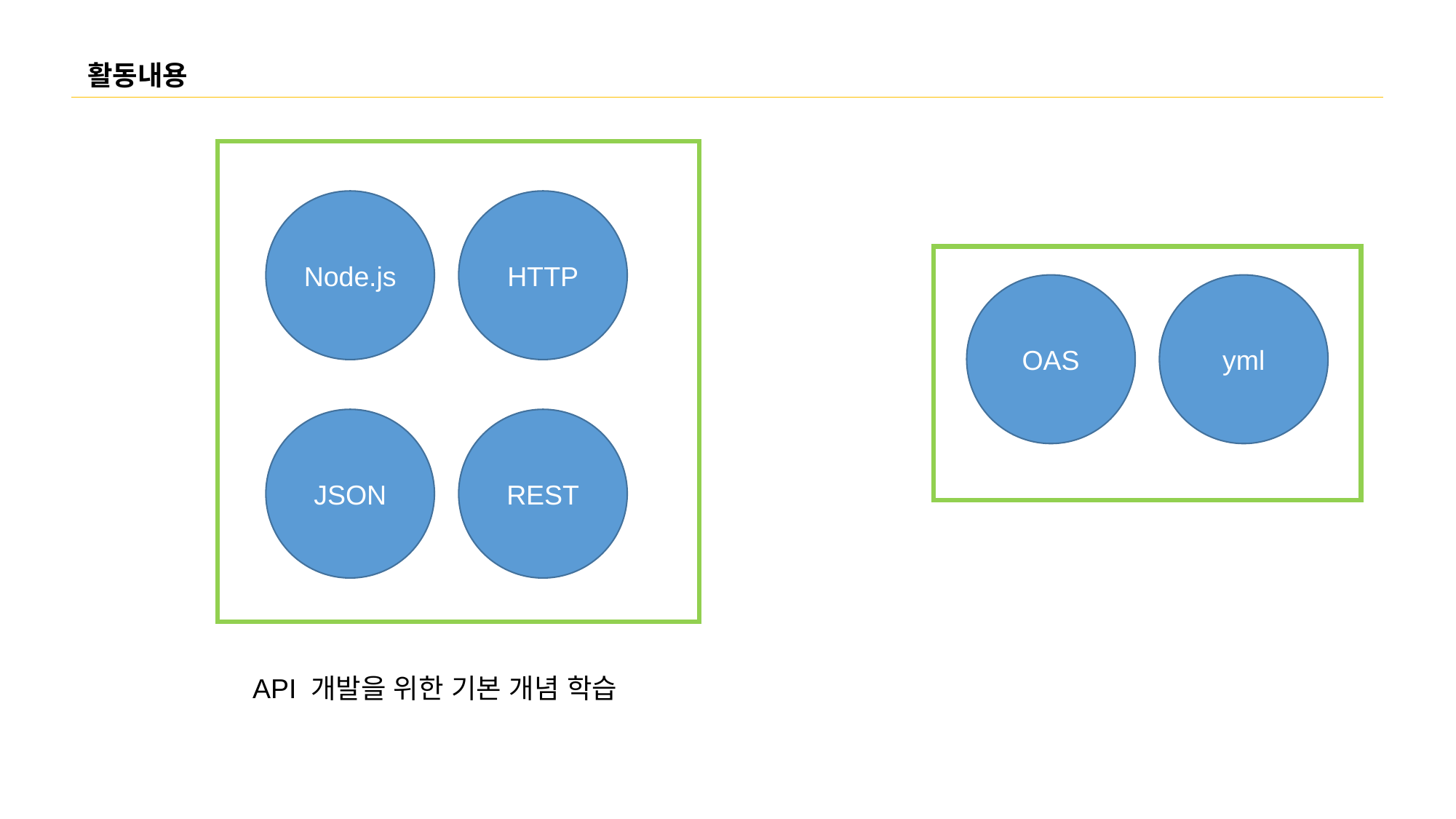

활동내용

Node.js
HTTP

OAS
yml
MENTEE
JSON
REST
API 개발을 위한 기본 개념 학습